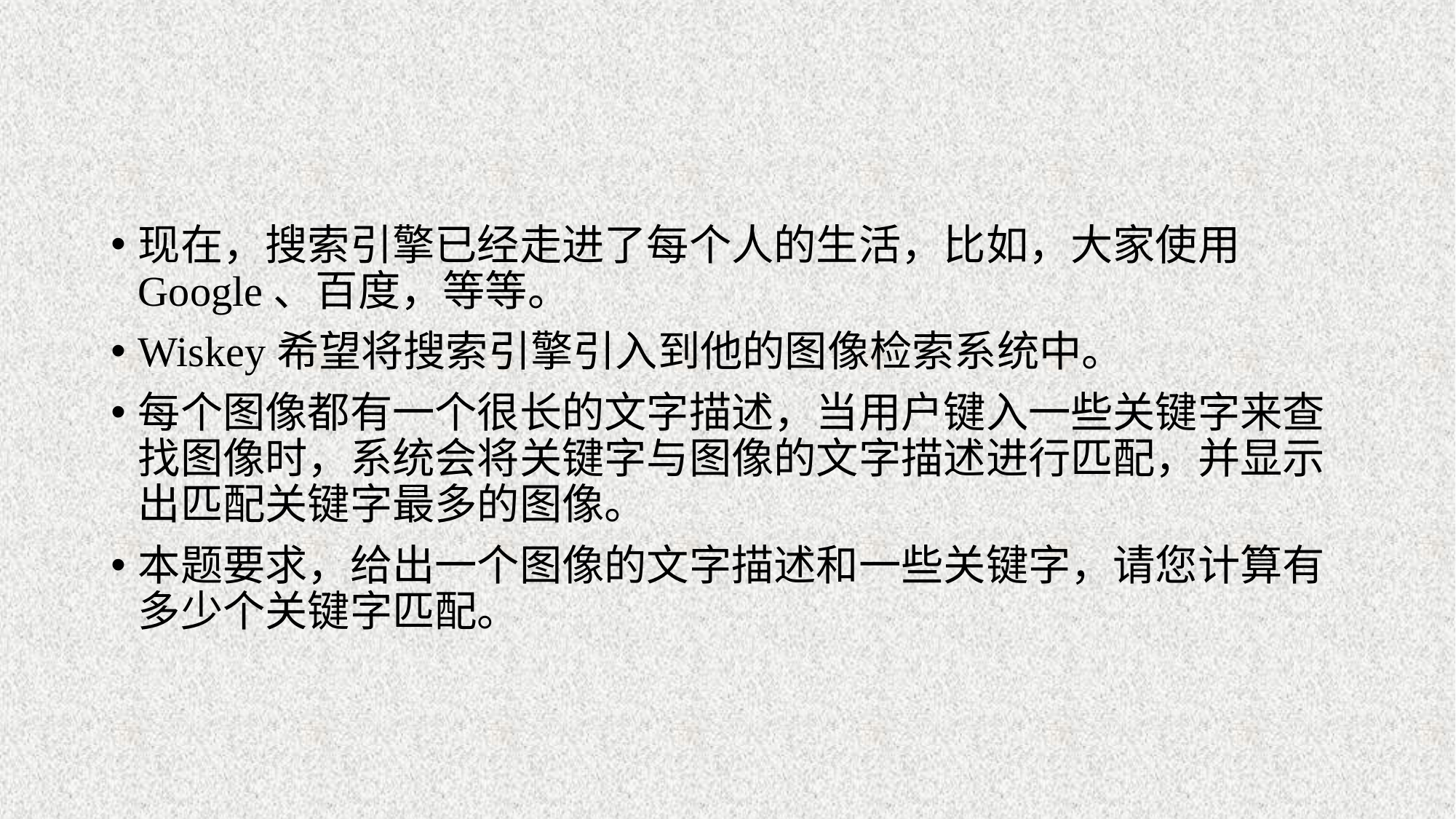

#
现在，搜索引擎已经走进了每个人的生活，比如，大家使用Google、百度，等等。
Wiskey希望将搜索引擎引入到他的图像检索系统中。
每个图像都有一个很长的文字描述，当用户键入一些关键字来查找图像时，系统会将关键字与图像的文字描述进行匹配，并显示出匹配关键字最多的图像。
本题要求，给出一个图像的文字描述和一些关键字，请您计算有多少个关键字匹配。